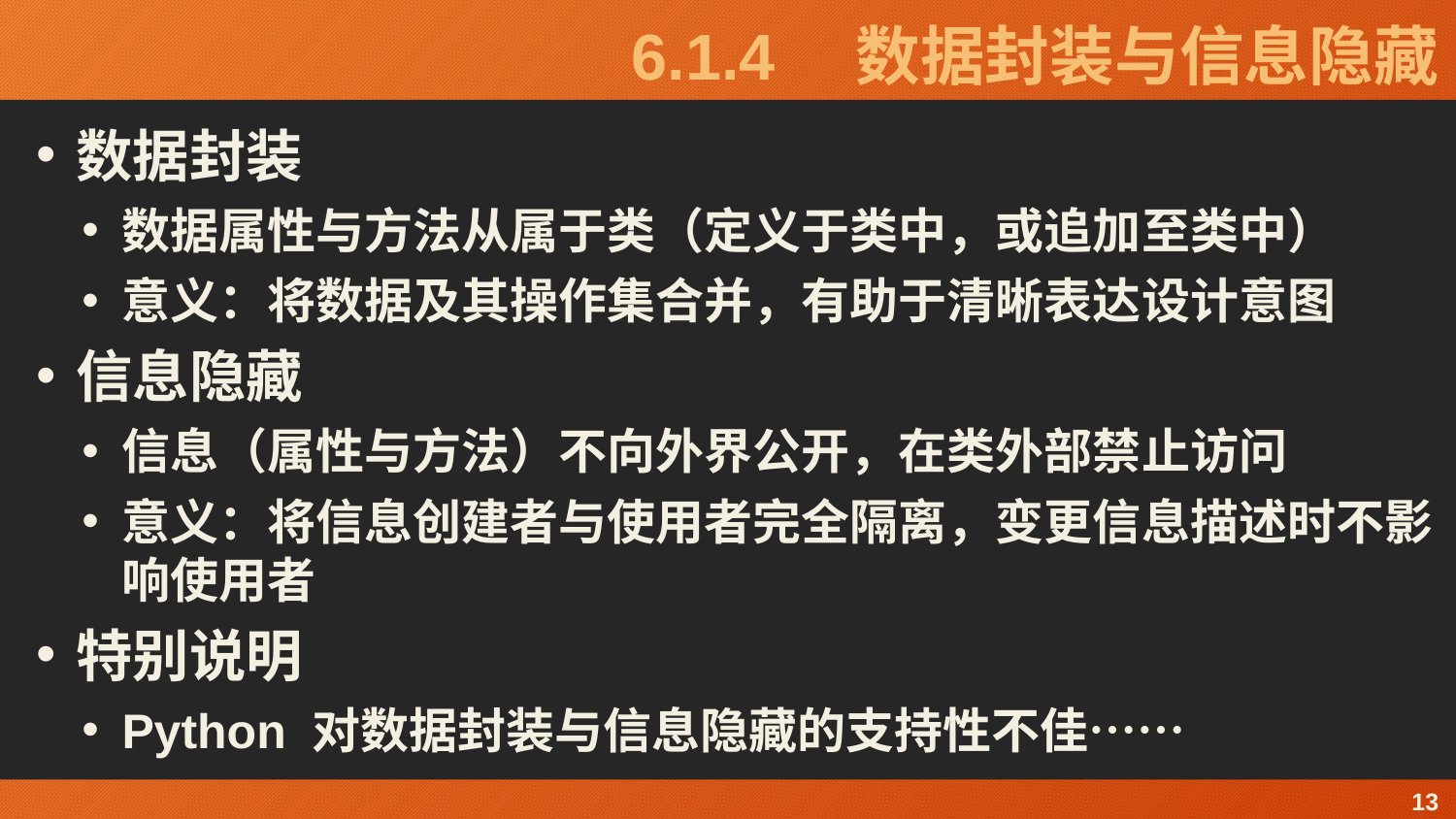

# 6.1.4　数据封装与信息隐藏
数据封装
数据属性与方法从属于类（定义于类中，或追加至类中）
意义：将数据及其操作集合并，有助于清晰表达设计意图
信息隐藏
信息（属性与方法）不向外界公开，在类外部禁止访问
意义：将信息创建者与使用者完全隔离，变更信息描述时不影响使用者
特别说明
Python 对数据封装与信息隐藏的支持性不佳……
13